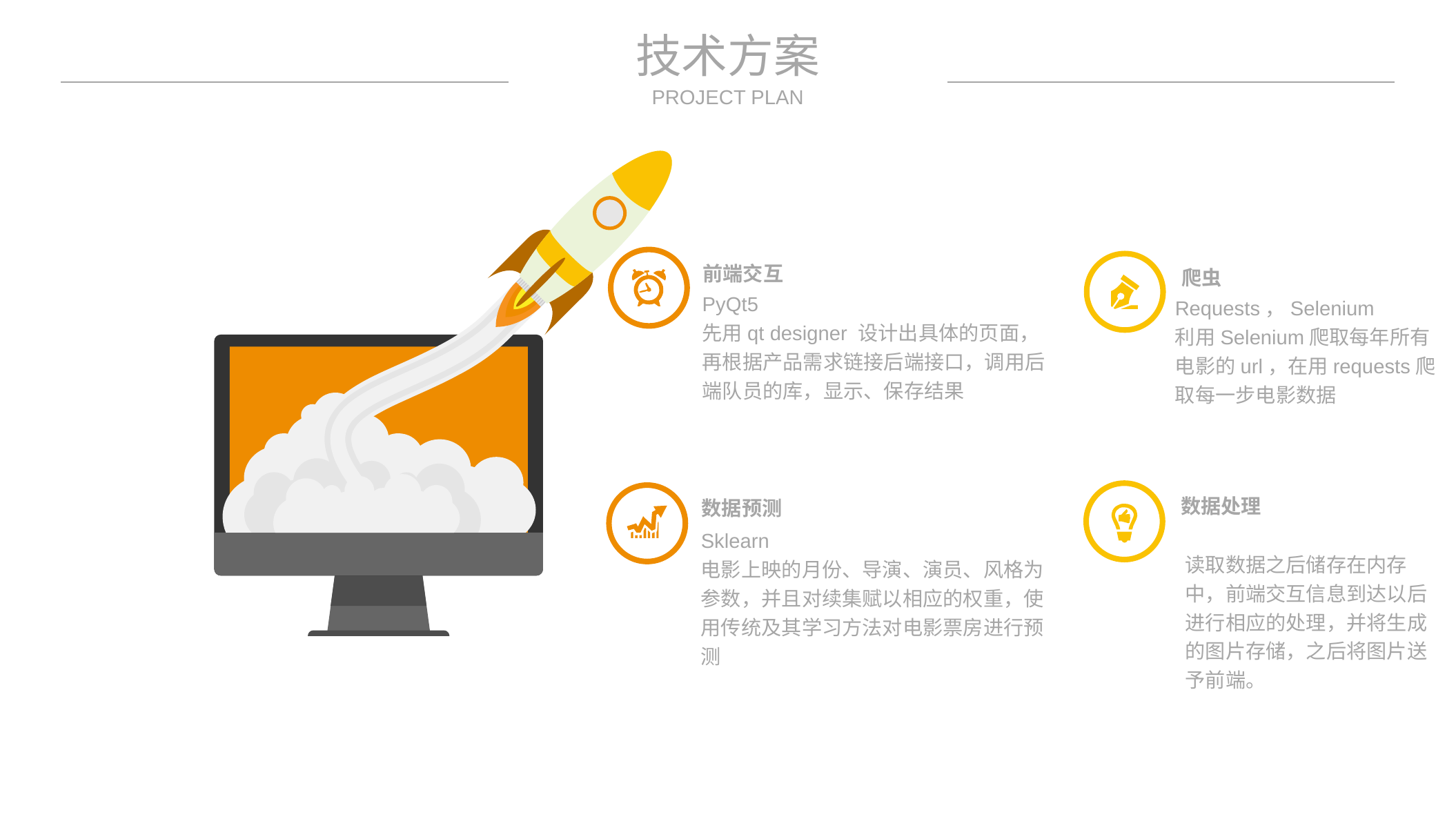

技术方案
PROJECT PLAN

前端交互
爬虫

PyQt5
先用qt designer 设计出具体的页面，再根据产品需求链接后端接口，调用后端队员的库，显示、保存结果
Requests，Selenium
利用Selenium爬取每年所有
电影的url，在用requests爬
取每一步电影数据

数据处理
数据预测

Sklearn
电影上映的月份、导演、演员、风格为参数，并且对续集赋以相应的权重，使用传统及其学习方法对电影票房进行预测
读取数据之后储存在内存中，前端交互信息到达以后进行相应的处理，并将生成的图片存储，之后将图片送予前端。